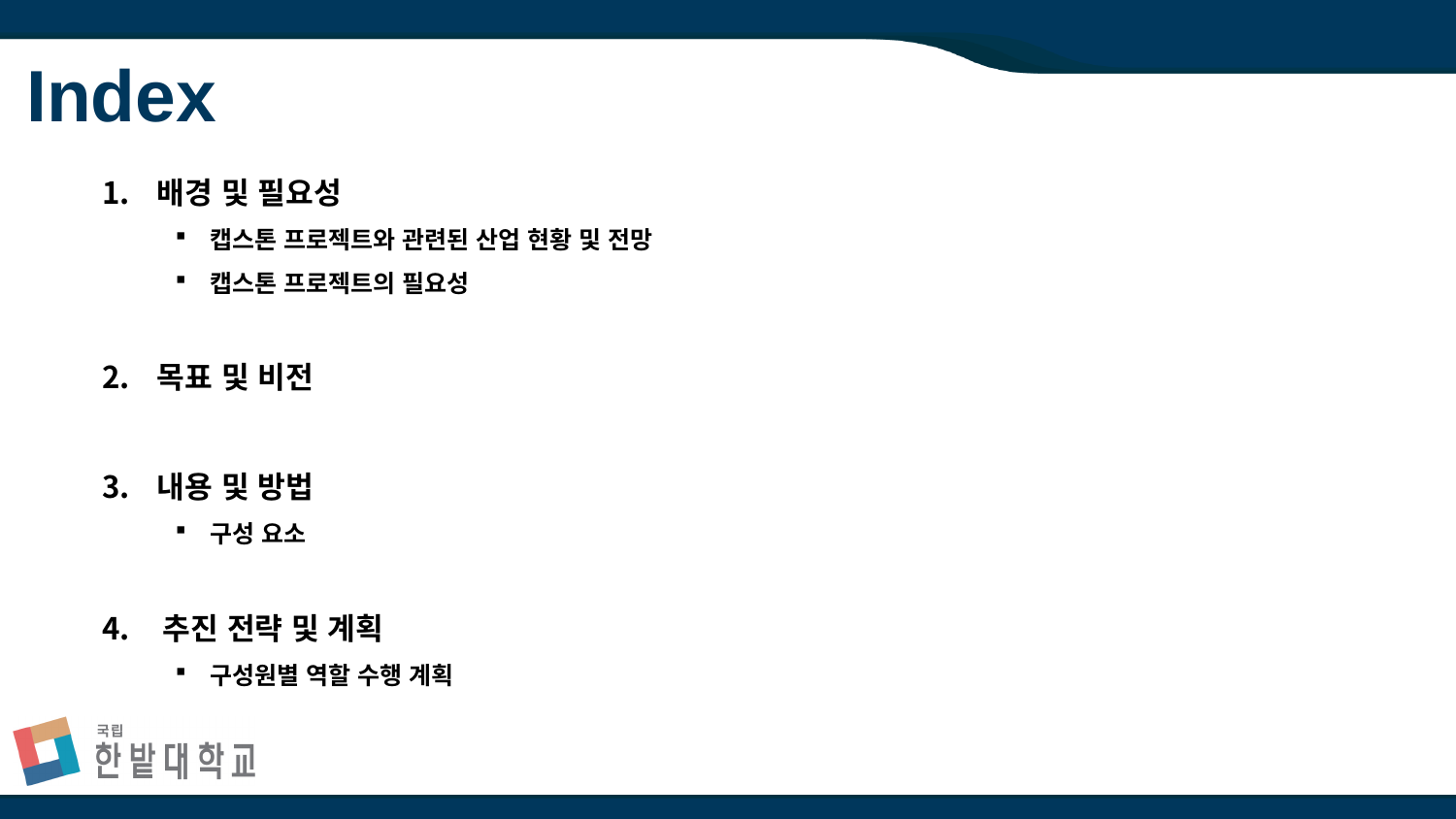

Index
배경 및 필요성
캡스톤 프로젝트와 관련된 산업 현황 및 전망
캡스톤 프로젝트의 필요성

목표 및 비전

내용 및 방법
구성 요소

  추진 전략 및 계획
구성원별 역할 수행 계획